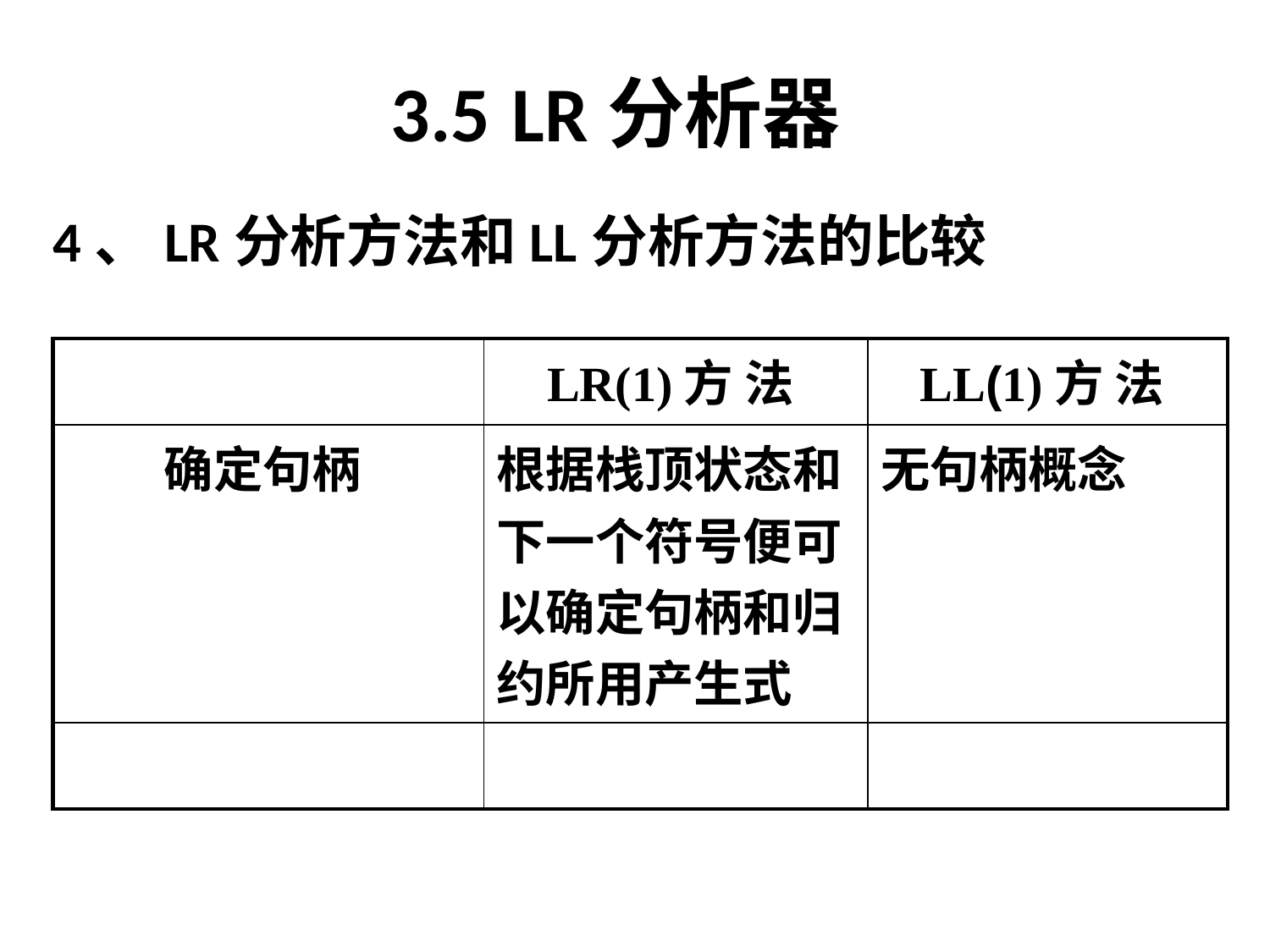

# 3.5 LR分析器
4、LR分析方法和LL分析方法的比较

|  | LR(1)方 法 | LL(1)方 法 |
| --- | --- | --- |
| 确定句柄 | 根据栈顶状态和下一个符号便可以确定句柄和归约所用产生式 | 无句柄概念 |
|  |  |  |